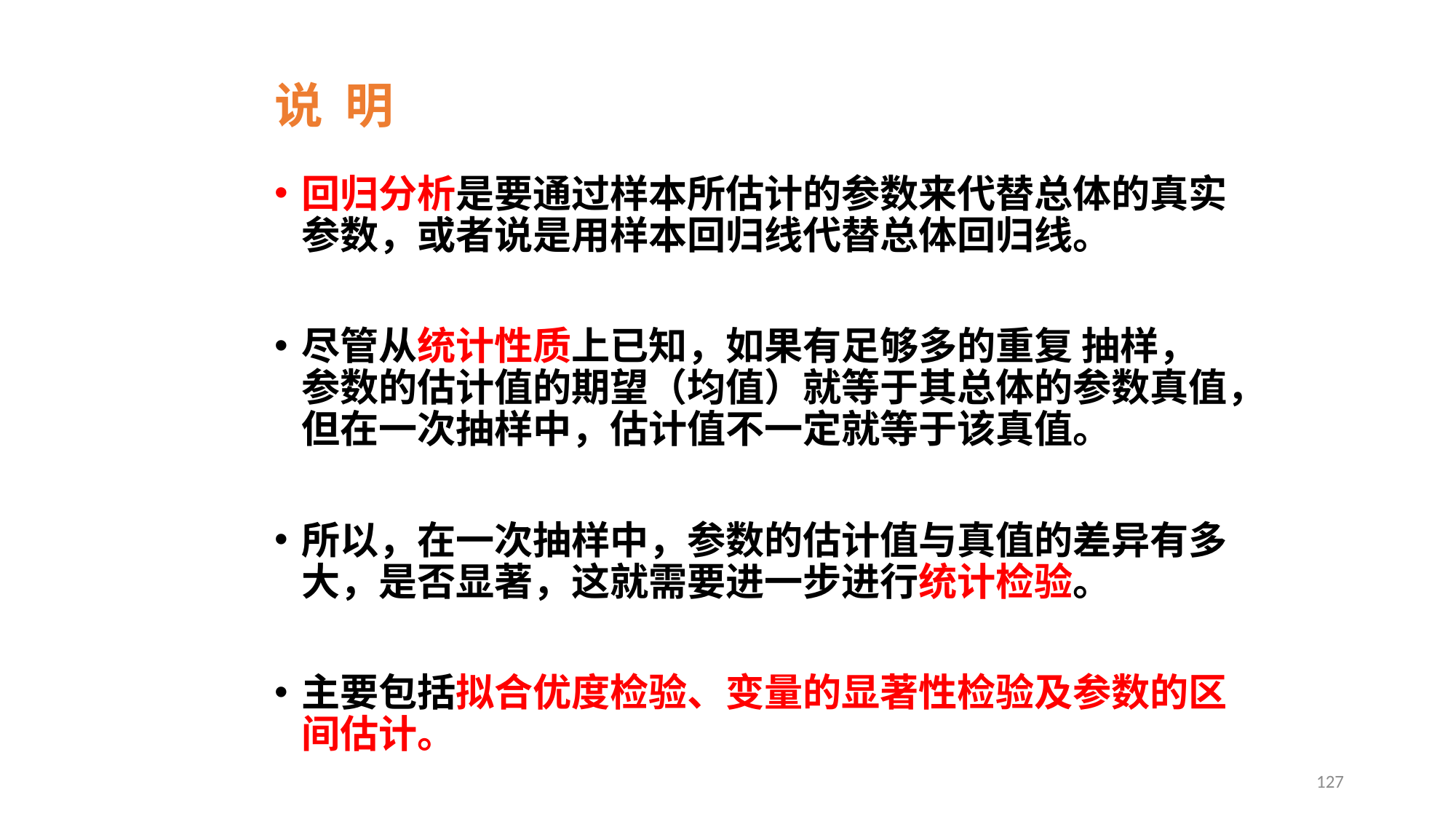

# 说  明
回归分析是要通过样本所估计的参数来代替总体的真实参数，或者说是用样本回归线代替总体回归线。

尽管从统计性质上已知，如果有足够多的重复 抽样，参数的估计值的期望（均值）就等于其总体的参数真值，但在一次抽样中，估计值不一定就等于该真值。

所以，在一次抽样中，参数的估计值与真值的差异有多大，是否显著，这就需要进一步进行统计检验。

主要包括拟合优度检验、变量的显著性检验及参数的区间估计。
127